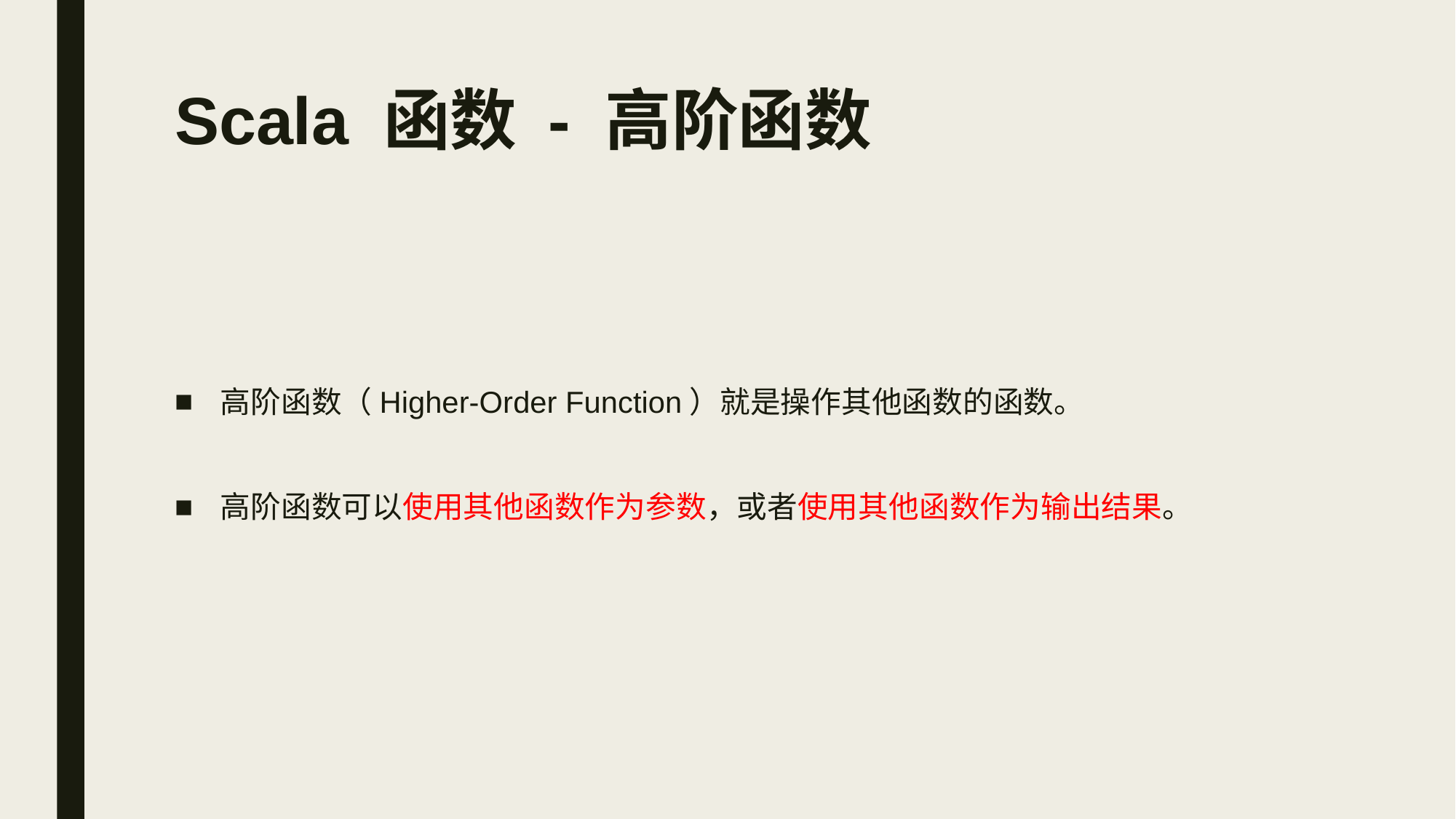

# Scala 函数 - 高阶函数

高阶函数（Higher-Order Function）就是操作其他函数的函数。

高阶函数可以使用其他函数作为参数，或者使用其他函数作为输出结果。